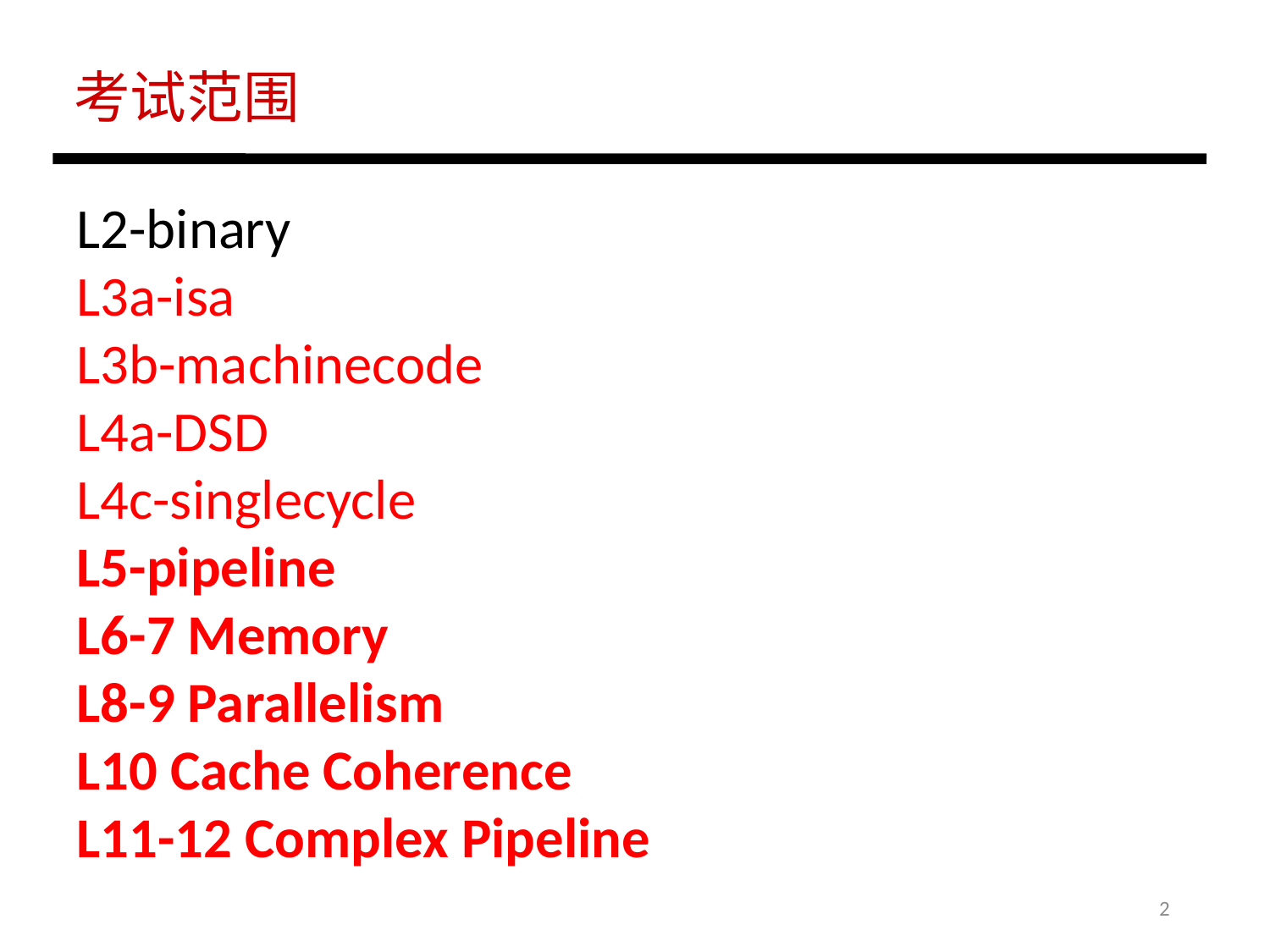

考试范围

L2-binary
L3a-isa
L3b-machinecode
L4a-DSD
L4c-singlecycle
L5-pipeline
L6-7 Memory
L8-9 Parallelism
L10 Cache Coherence
L11-12 Complex Pipeline
2